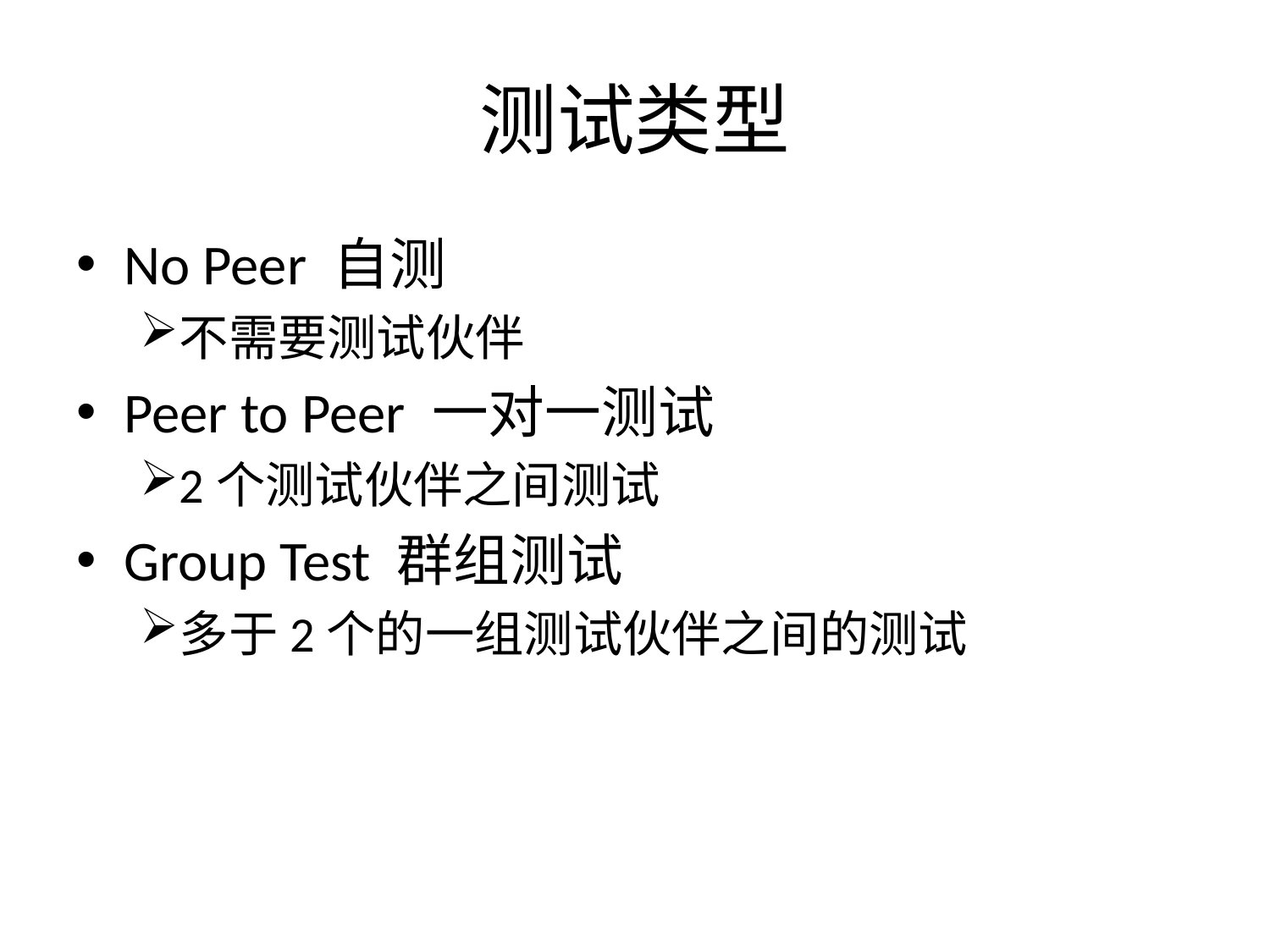

# 测试类型
No Peer 自测
不需要测试伙伴
Peer to Peer 一对一测试
2个测试伙伴之间测试
Group Test 群组测试
多于2个的一组测试伙伴之间的测试